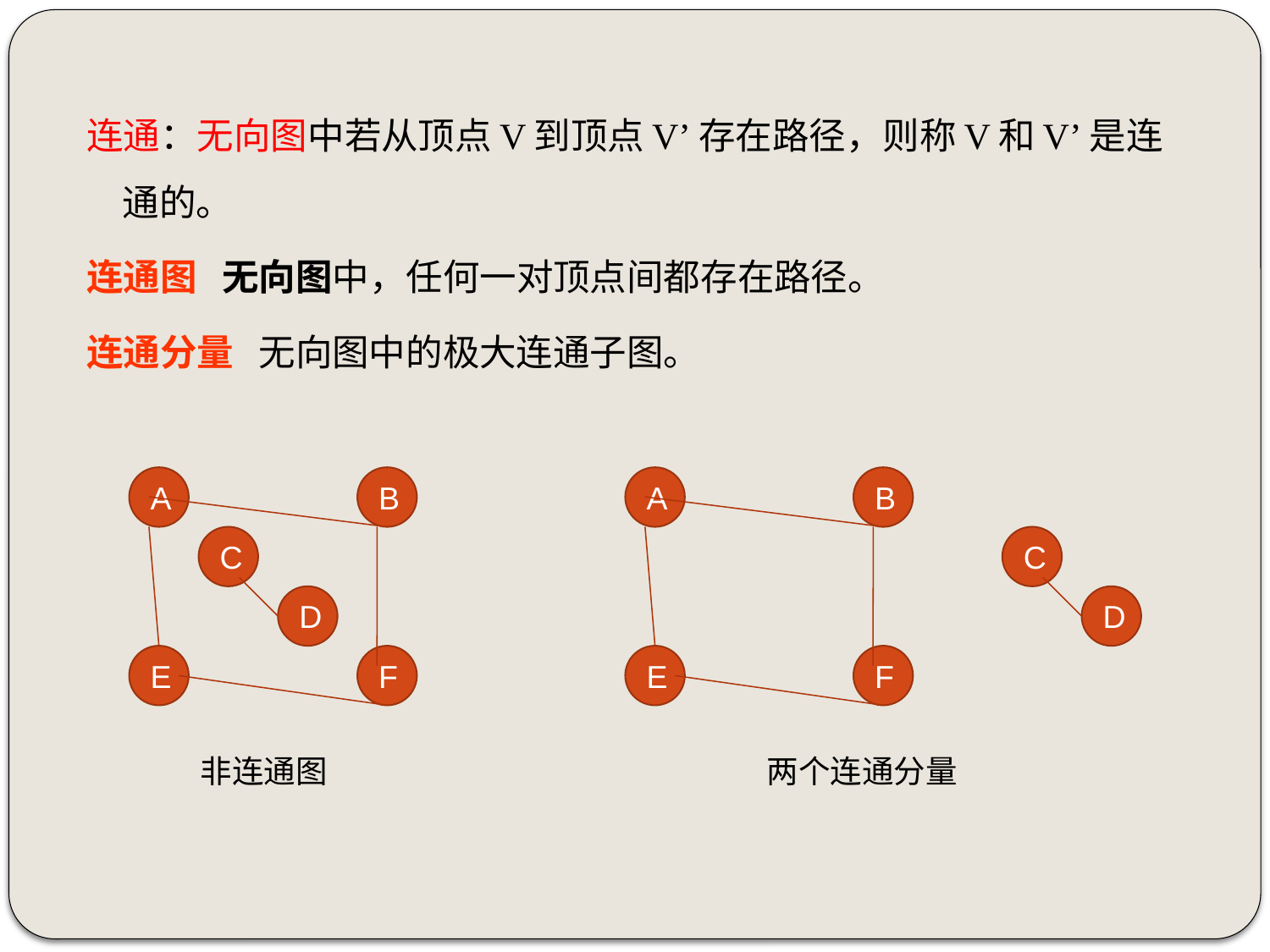

连通：无向图中若从顶点V到顶点V’存在路径，则称V和V’是连通的。
连通图   无向图中，任何一对顶点间都存在路径。
连通分量   无向图中的极大连通子图。

A
B
A
B
C
C
D
D
E
F
E
F
   非连通图
两个连通分量